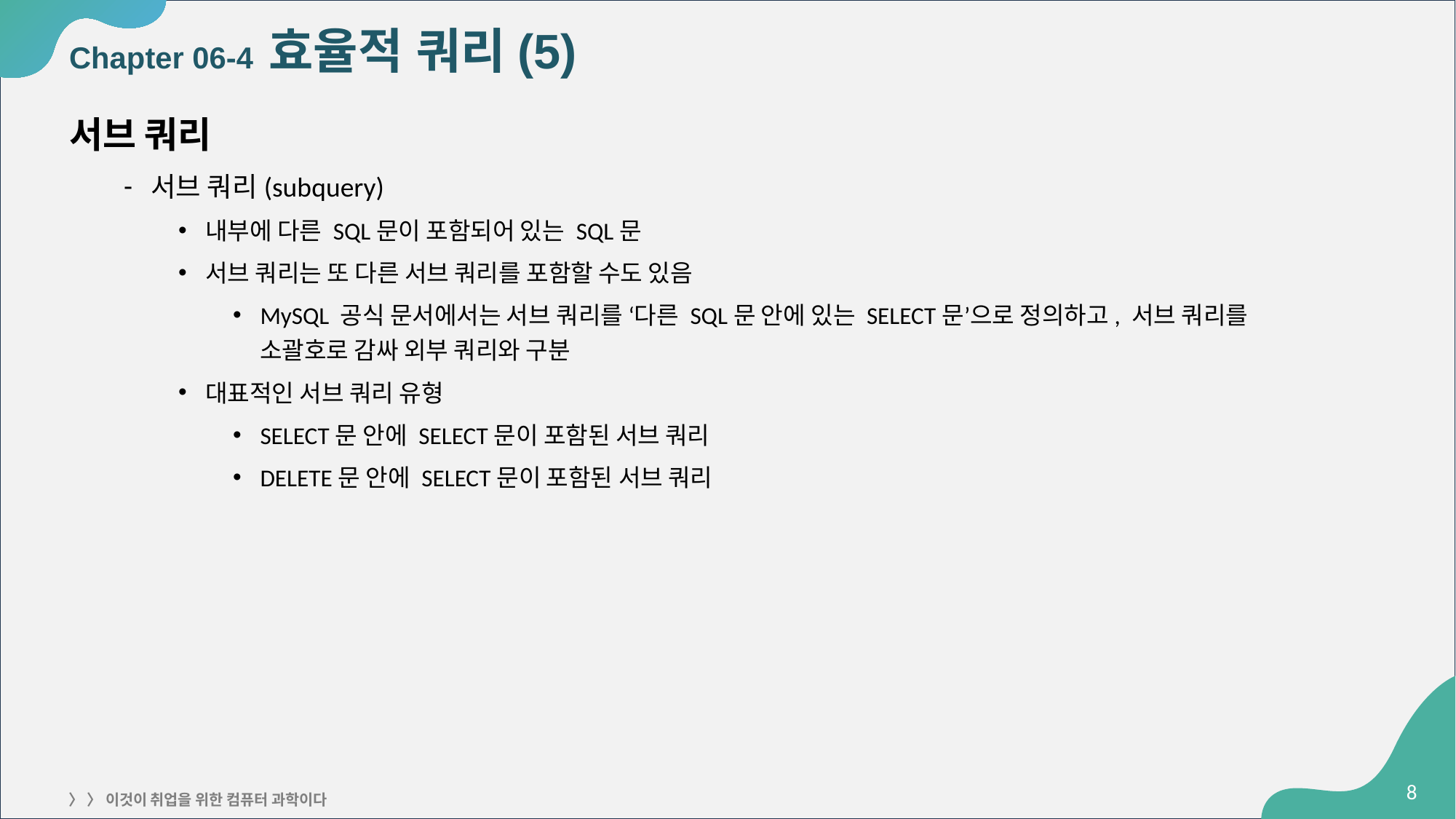

# Chapter 06-4 효율적 쿼리(5)
서브 쿼리
서브 쿼리(subquery)
내부에 다른 SQL문이 포함되어 있는 SQL문
서브 쿼리는 또 다른 서브 쿼리를 포함할 수도 있음
MySQL 공식 문서에서는 서브 쿼리를 ‘다른 SQL문 안에 있는 SELECT문’으로 정의하고, 서브 쿼리를
소괄호로 감싸 외부 쿼리와 구분
대표적인 서브 쿼리 유형
SELECT문 안에 SELECT문이 포함된 서브 쿼리
DELETE문 안에 SELECT문이 포함된 서브 쿼리
8
〉 〉 이것이 취업을 위한 컴퓨터 과학이다